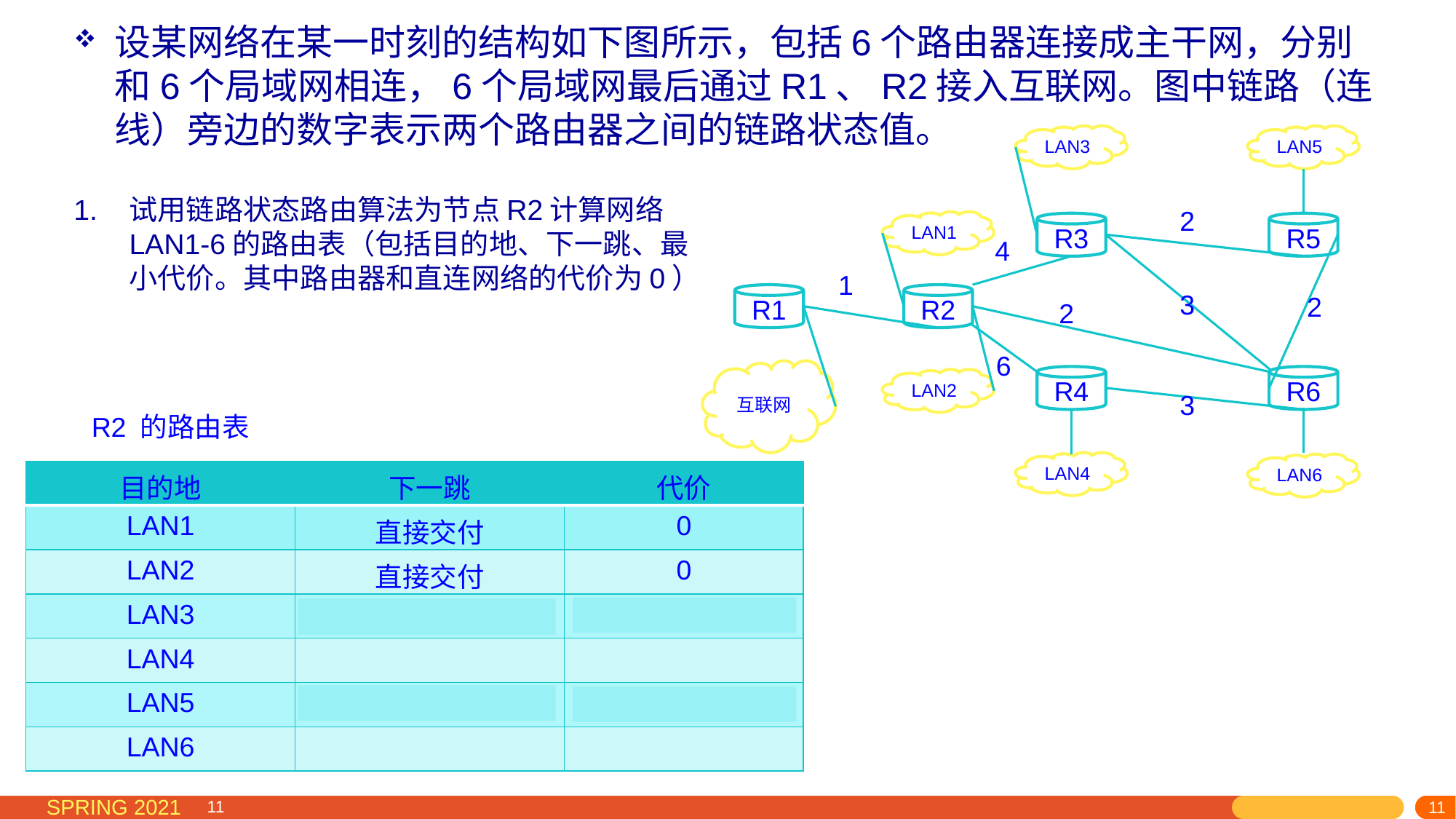

设某网络在某一时刻的结构如下图所示，包括6个路由器连接成主干网，分别和6个局域网相连，6个局域网最后通过R1、R2接入互联网。图中链路（连线）旁边的数字表示两个路由器之间的链路状态值。
LAN3
LAN5
试用链路状态路由算法为节点R2计算网络LAN1-6的路由表（包括目的地、下一跳、最小代价。其中路由器和直连网络的代价为0）
2
LAN1
R3
R5
4
1
3
2
R1
R2
2
6
互联网
R4
R6
LAN2
3
R2 的路由表
LAN4
LAN6
| 目的地 | 下一跳 | 代价 |
| --- | --- | --- |
| LAN1 | 直接交付 | 0 |
| LAN2 | 直接交付 | 0 |
| LAN3 | R3 | 4 |
| LAN4 | R6 | 5 |
| LAN5 | R6 | 4 |
| LAN6 | R6 | 2 |